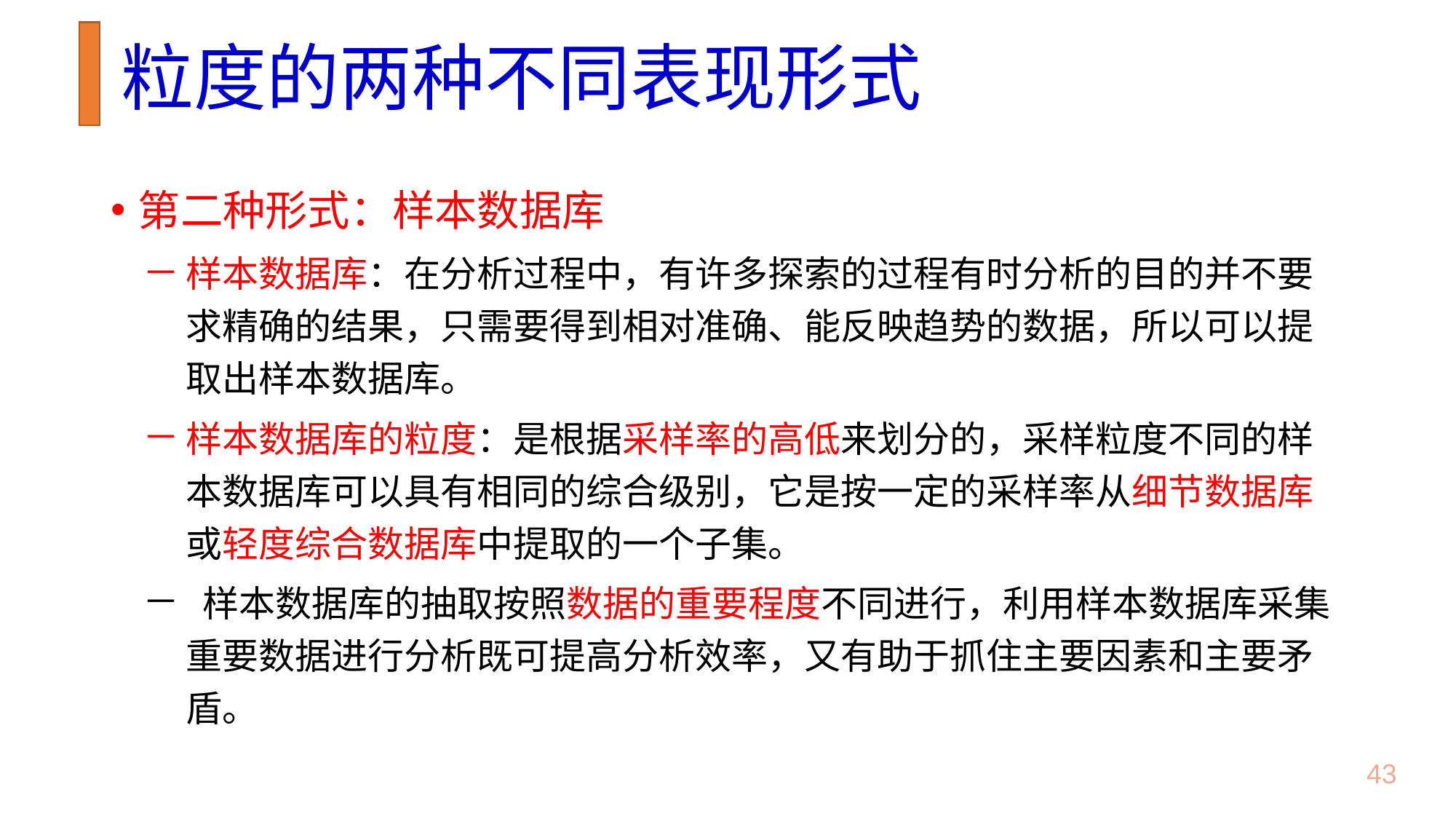

# 粒度的两种不同表现形式
第二种形式：样本数据库
样本数据库：在分析过程中，有许多探索的过程有时分析的目的并不要求精确的结果，只需要得到相对准确、能反映趋势的数据，所以可以提取出样本数据库。
样本数据库的粒度：是根据采样率的高低来划分的，采样粒度不同的样本数据库可以具有相同的综合级别，它是按一定的采样率从细节数据库或轻度综合数据库中提取的一个子集。
 样本数据库的抽取按照数据的重要程度不同进行，利用样本数据库采集重要数据进行分析既可提高分析效率，又有助于抓住主要因素和主要矛盾。
43